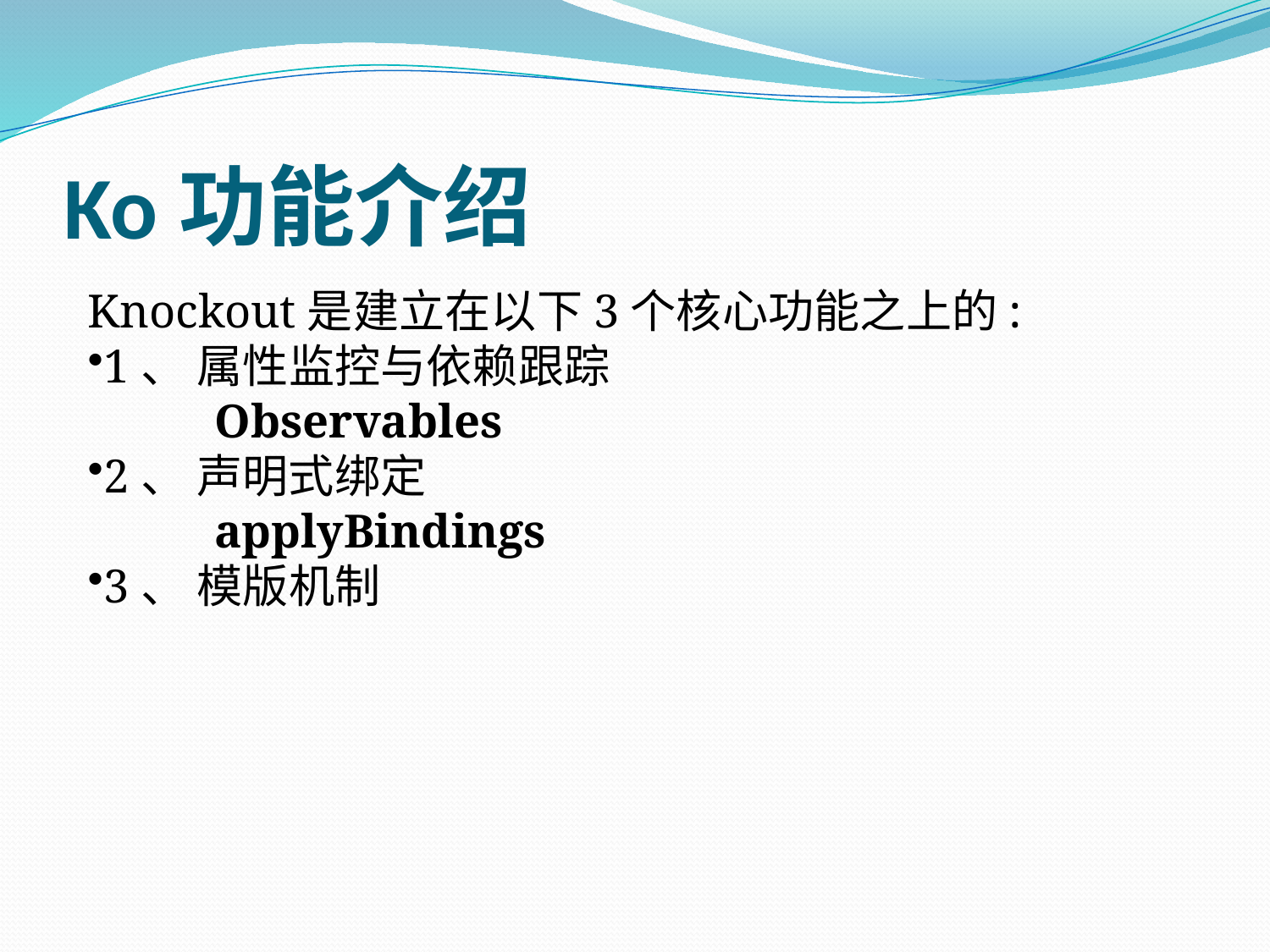

# Ko功能介绍
Knockout是建立在以下3个核心功能之上的:
1、 属性监控与依赖跟踪
	Observables
2、 声明式绑定
	applyBindings
3、 模版机制